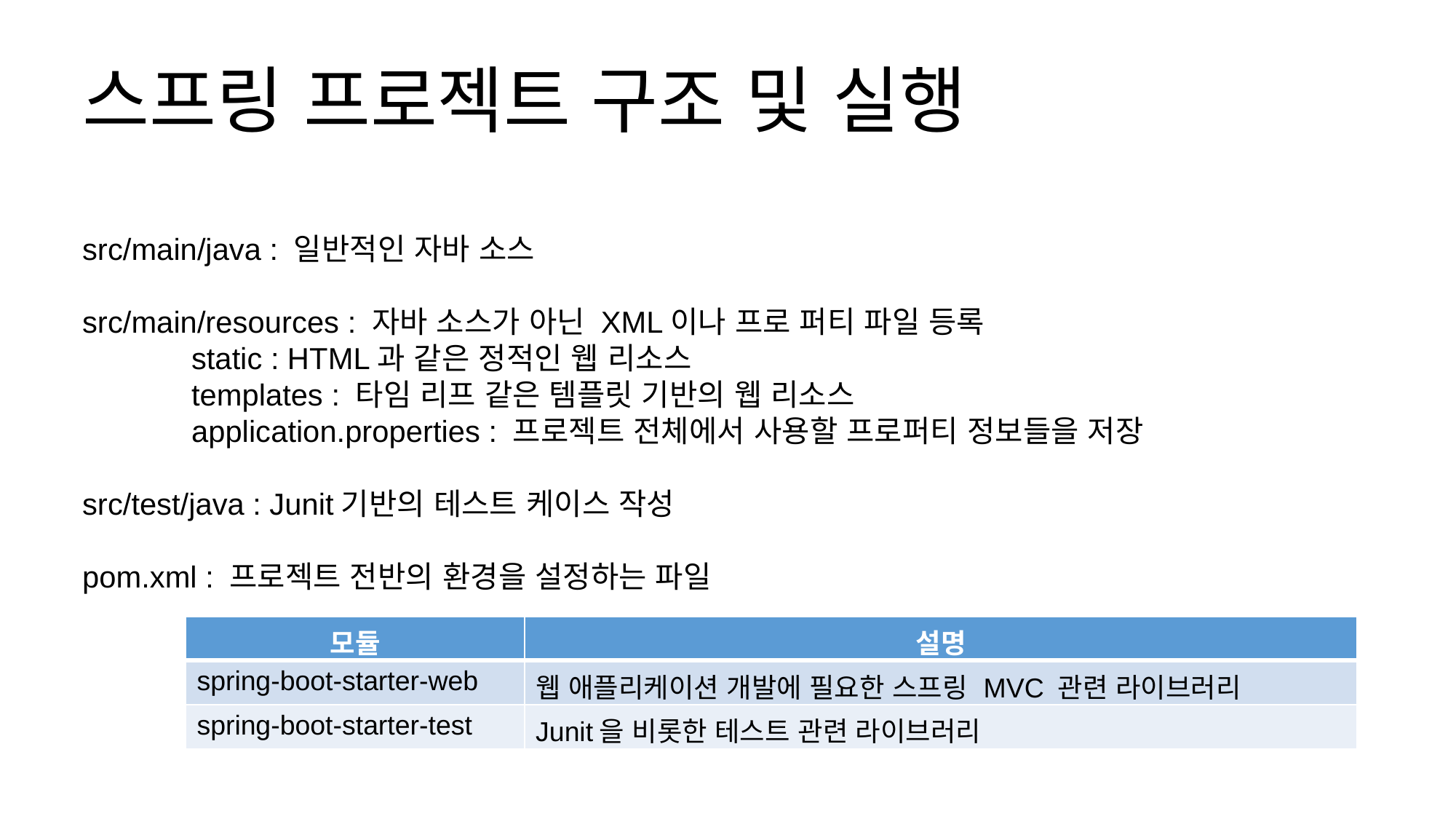

스프링 프로젝트 구조 및 실행
src/main/java : 일반적인 자바 소스
src/main/resources : 자바 소스가 아닌 XML이나 프로 퍼티 파일 등록
	static : HTML과 같은 정적인 웹 리소스
	templates : 타임 리프 같은 템플릿 기반의 웹 리소스
	application.properties : 프로젝트 전체에서 사용할 프로퍼티 정보들을 저장
src/test/java : Junit기반의 테스트 케이스 작성
pom.xml : 프로젝트 전반의 환경을 설정하는 파일
| 모듈 | 설명 |
| --- | --- |
| spring-boot-starter-web | 웹 애플리케이션 개발에 필요한 스프링 MVC 관련 라이브러리 |
| spring-boot-starter-test | Junit을 비롯한 테스트 관련 라이브러리 |